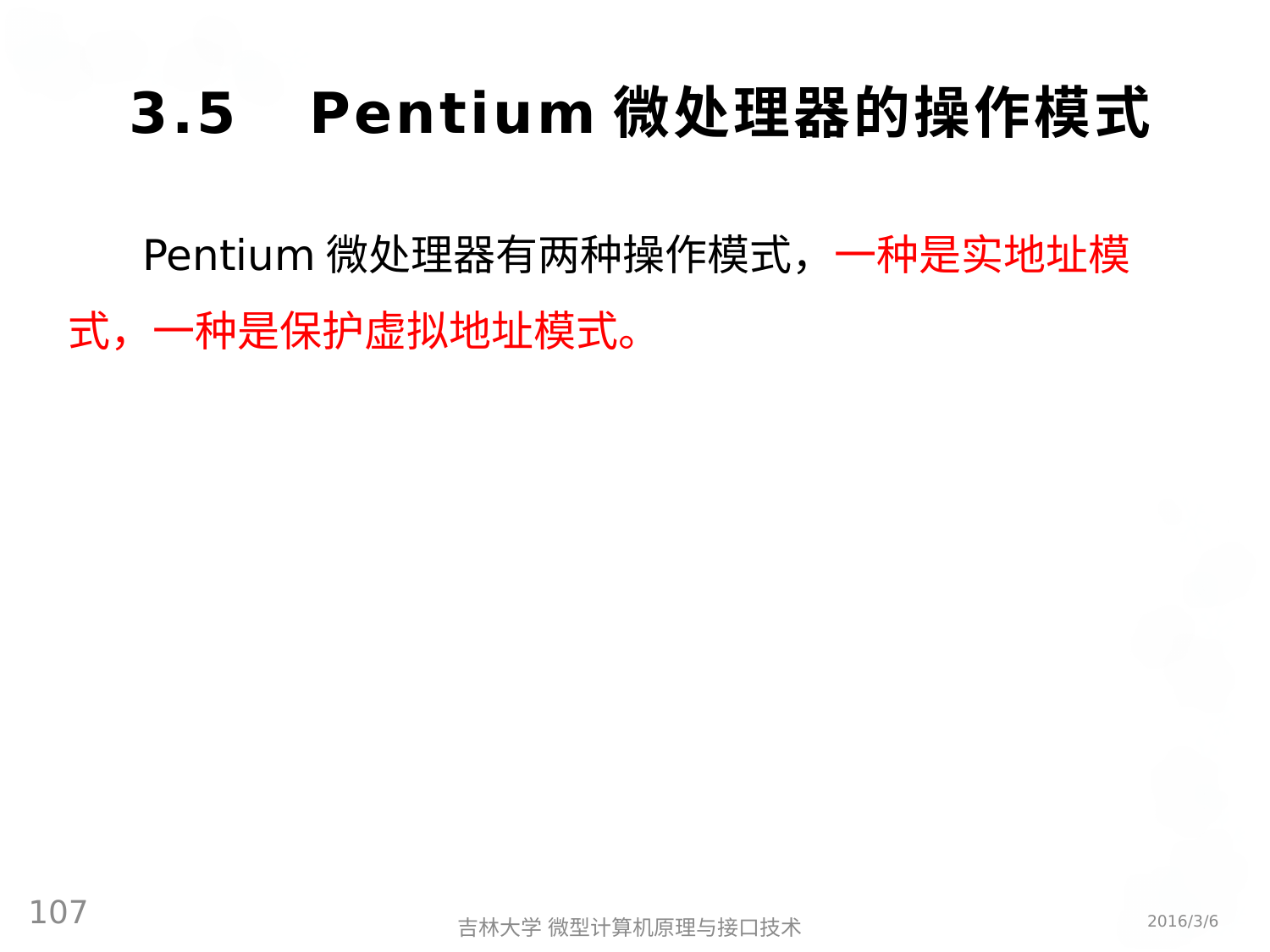

# 3.5   Pentium微处理器的操作模式
Pentium微处理器有两种操作模式，一种是实地址模式，一种是保护虚拟地址模式。
107
2016/3/6
吉林大学 微型计算机原理与接口技术